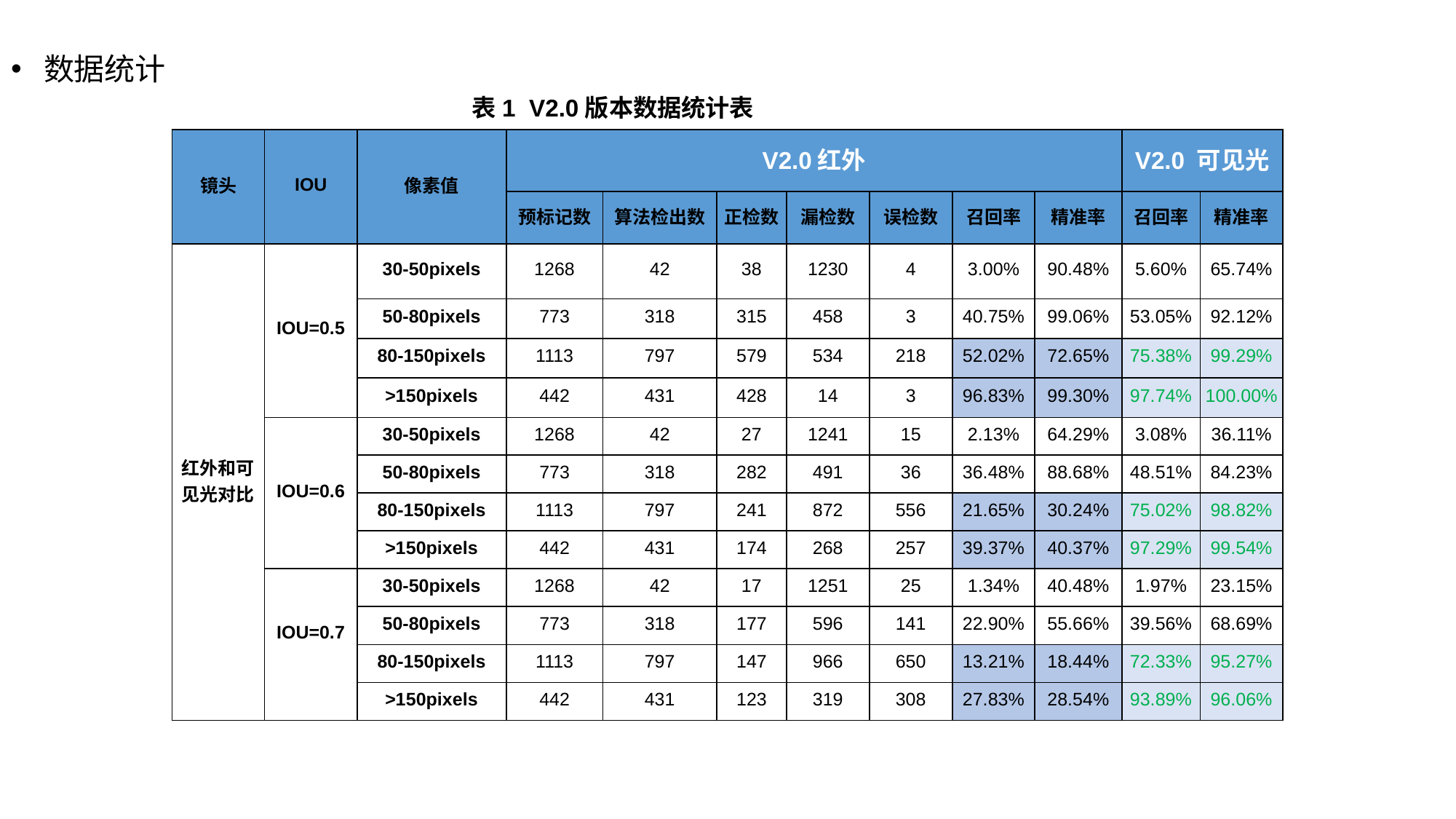

数据统计
表1  V2.0版本数据统计表
| 镜头 | IOU | 像素值 | V2.0红外 |  |  |  |  |  |  | V2.0 可见光 |  |
| --- | --- | --- | --- | --- | --- | --- | --- | --- | --- | --- | --- |
|  |  |  | 预标记数 | 算法检出数 | 正检数 | 漏检数 | 误检数 | 召回率 | 精准率 | 召回率 | 精准率 |
| 红外和可见光对比 | IOU=0.5 | 30-50pixels | 1268 | 42 | 38 | 1230 | 4 | 3.00% | 90.48% | 5.60% | 65.74% |
|  |  | 50-80pixels | 773 | 318 | 315 | 458 | 3 | 40.75% | 99.06% | 53.05% | 92.12% |
|  |  | 80-150pixels | 1113 | 797 | 579 | 534 | 218 | 52.02% | 72.65% | 75.38% | 99.29% |
|  |  | >150pixels | 442 | 431 | 428 | 14 | 3 | 96.83% | 99.30% | 97.74% | 100.00% |
|  | IOU=0.6 | 30-50pixels | 1268 | 42 | 27 | 1241 | 15 | 2.13% | 64.29% | 3.08% | 36.11% |
|  |  | 50-80pixels | 773 | 318 | 282 | 491 | 36 | 36.48% | 88.68% | 48.51% | 84.23% |
|  |  | 80-150pixels | 1113 | 797 | 241 | 872 | 556 | 21.65% | 30.24% | 75.02% | 98.82% |
|  |  | >150pixels | 442 | 431 | 174 | 268 | 257 | 39.37% | 40.37% | 97.29% | 99.54% |
|  | IOU=0.7 | 30-50pixels | 1268 | 42 | 17 | 1251 | 25 | 1.34% | 40.48% | 1.97% | 23.15% |
|  |  | 50-80pixels | 773 | 318 | 177 | 596 | 141 | 22.90% | 55.66% | 39.56% | 68.69% |
|  |  | 80-150pixels | 1113 | 797 | 147 | 966 | 650 | 13.21% | 18.44% | 72.33% | 95.27% |
|  |  | >150pixels | 442 | 431 | 123 | 319 | 308 | 27.83% | 28.54% | 93.89% | 96.06% |